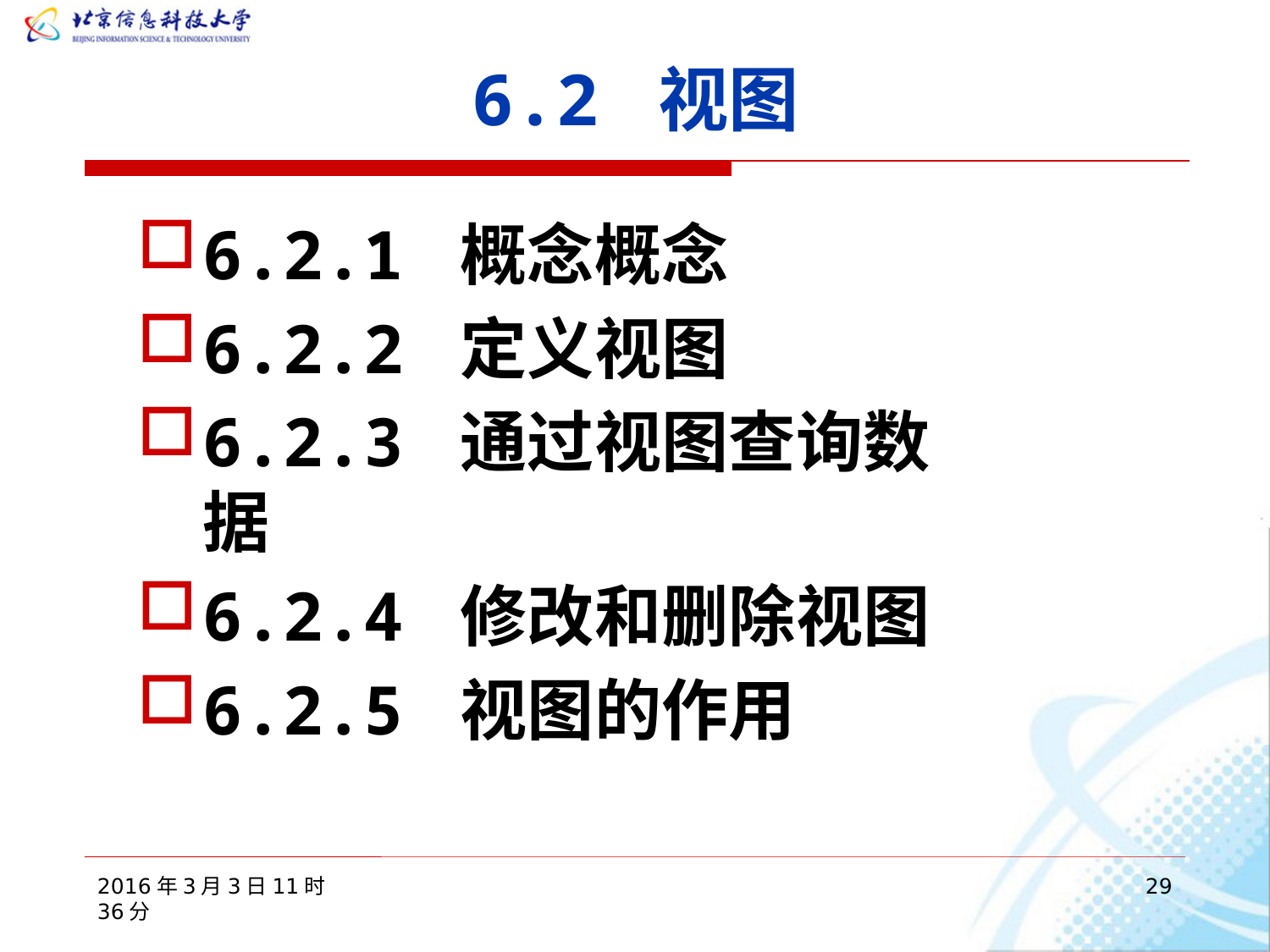

# 6.2 视图
6.2.1 概念概念
6.2.2 定义视图
6.2.3 通过视图查询数据
6.2.4 修改和删除视图
6.2.5 视图的作用
2016年3月3日11时36分
29